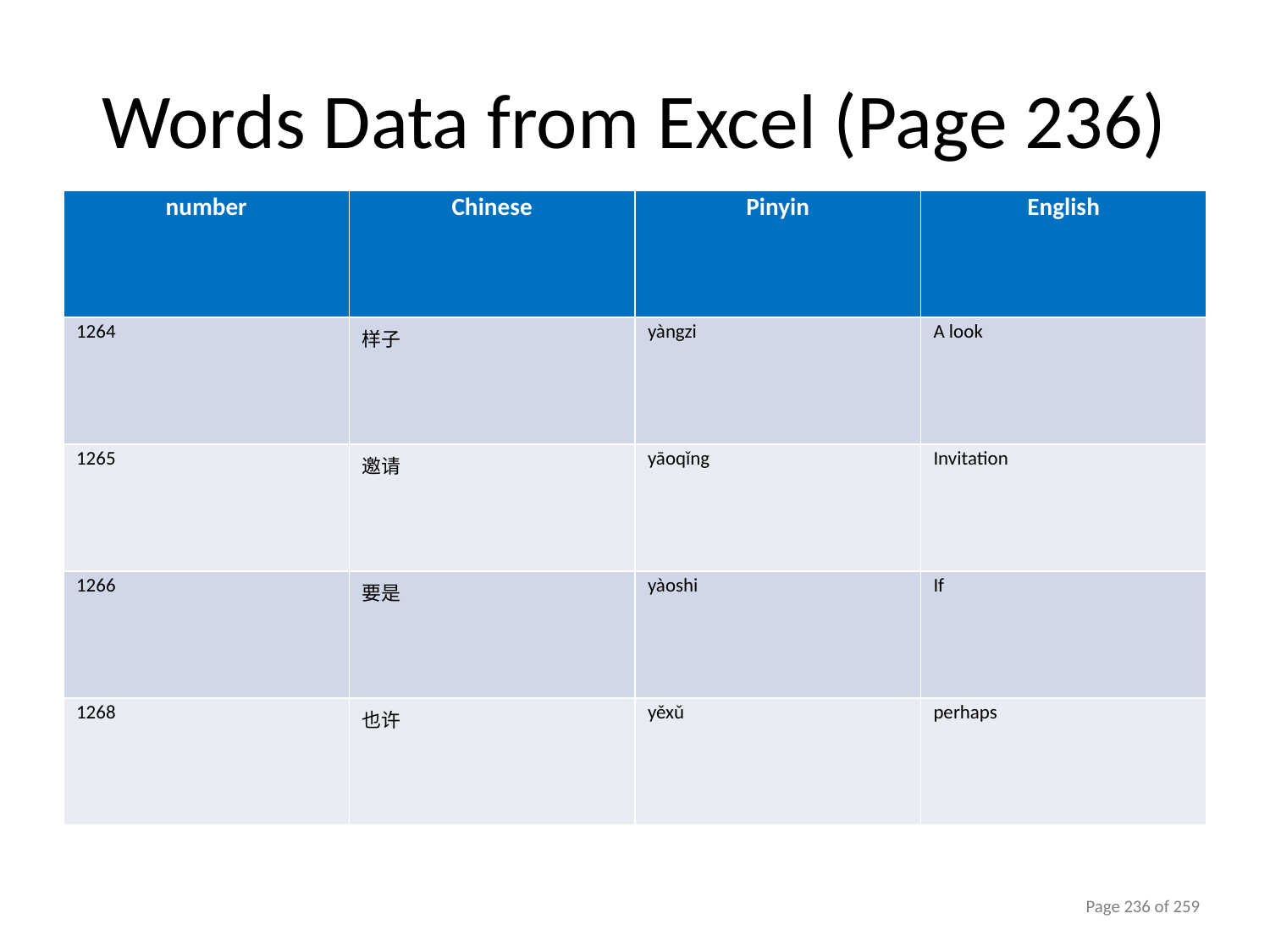

# Words Data from Excel (Page 236)
| number | Chinese | Pinyin | English |
| --- | --- | --- | --- |
| 1264 | 样子 | yàngzi | A look |
| 1265 | 邀请 | yāoqǐng | Invitation |
| 1266 | 要是 | yàoshi | If |
| 1268 | 也许 | yěxǔ | perhaps |

Page 236 of 259